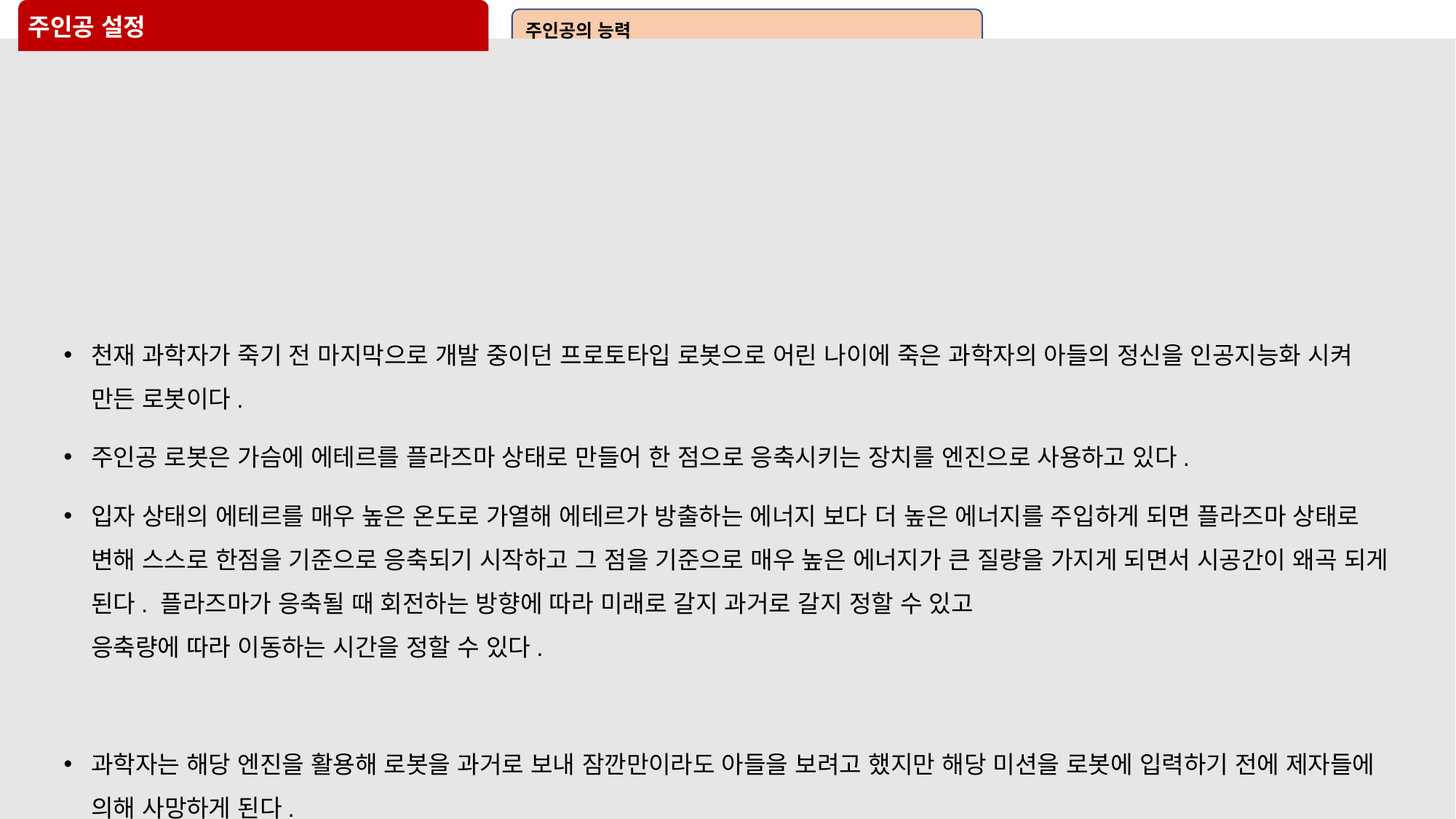

# 주인공 설정
주인공의 능력

천재 과학자가 죽기 전 마지막으로 개발 중이던 프로토타입 로봇으로 어린 나이에 죽은 과학자의 아들의 정신을 인공지능화 시켜 만든 로봇이다.
주인공 로봇은 가슴에 에테르를 플라즈마 상태로 만들어 한 점으로 응축시키는 장치를 엔진으로 사용하고 있다.
입자 상태의 에테르를 매우 높은 온도로 가열해 에테르가 방출하는 에너지 보다 더 높은 에너지를 주입하게 되면 플라즈마 상태로 변해 스스로 한점을 기준으로 응축되기 시작하고 그 점을 기준으로 매우 높은 에너지가 큰 질량을 가지게 되면서 시공간이 왜곡 되게 된다. 플라즈마가 응축될 때 회전하는 방향에 따라 미래로 갈지 과거로 갈지 정할 수 있고
응축량에 따라 이동하는 시간을 정할 수 있다.

과학자는 해당 엔진을 활용해 로봇을 과거로 보내 잠깐만이라도 아들을 보려고 했지만 해당 미션을 로봇에 입력하기 전에 제자들에 의해 사망하게 된다.